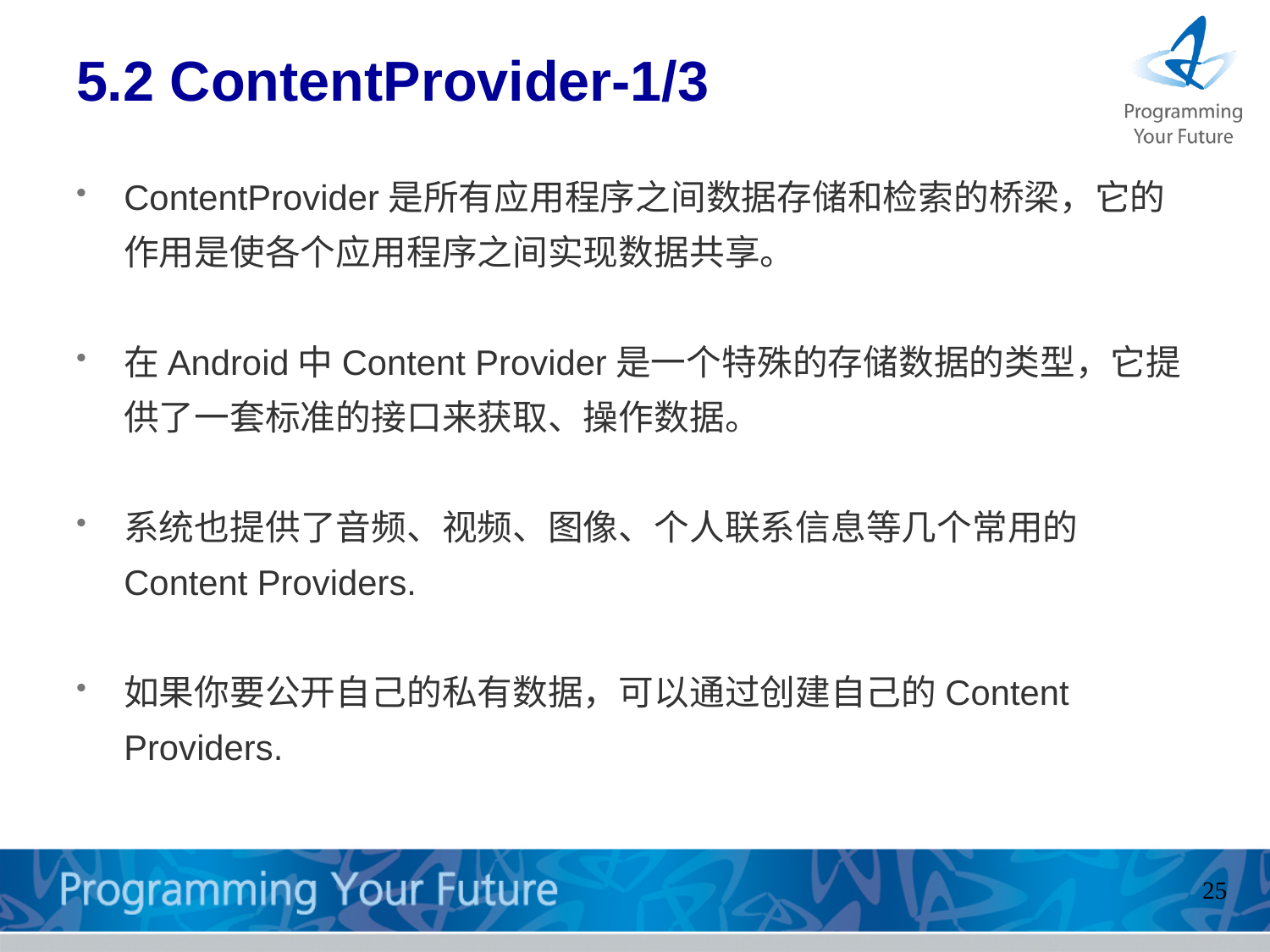

5.2 ContentProvider-1/3
ContentProvider是所有应用程序之间数据存储和检索的桥梁，它的作用是使各个应用程序之间实现数据共享。

在Android中Content Provider是一个特殊的存储数据的类型，它提供了一套标准的接口来获取、操作数据。

系统也提供了音频、视频、图像、个人联系信息等几个常用的Content Providers.

如果你要公开自己的私有数据，可以通过创建自己的Content Providers.